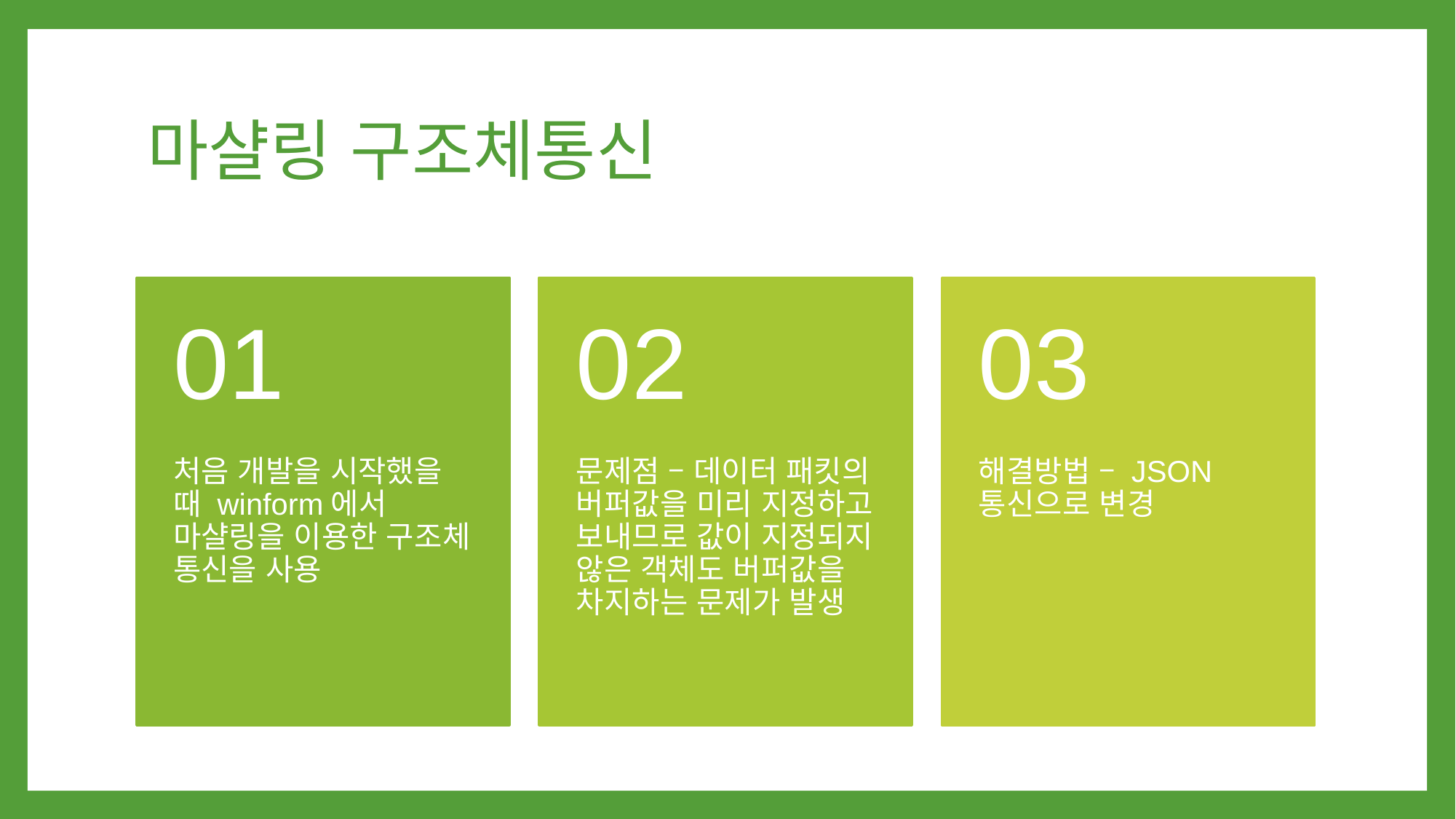

# 마샬링 구조체통신
처음 개발을 시작했을 때 winform에서 마샬링을 이용한 구조체 통신을 사용
01
문제점 – 데이터 패킷의 버퍼값을 미리 지정하고 보내므로 값이 지정되지 않은 객체도 버퍼값을 차지하는 문제가 발생
02
해결방법 – JSON통신으로 변경
03